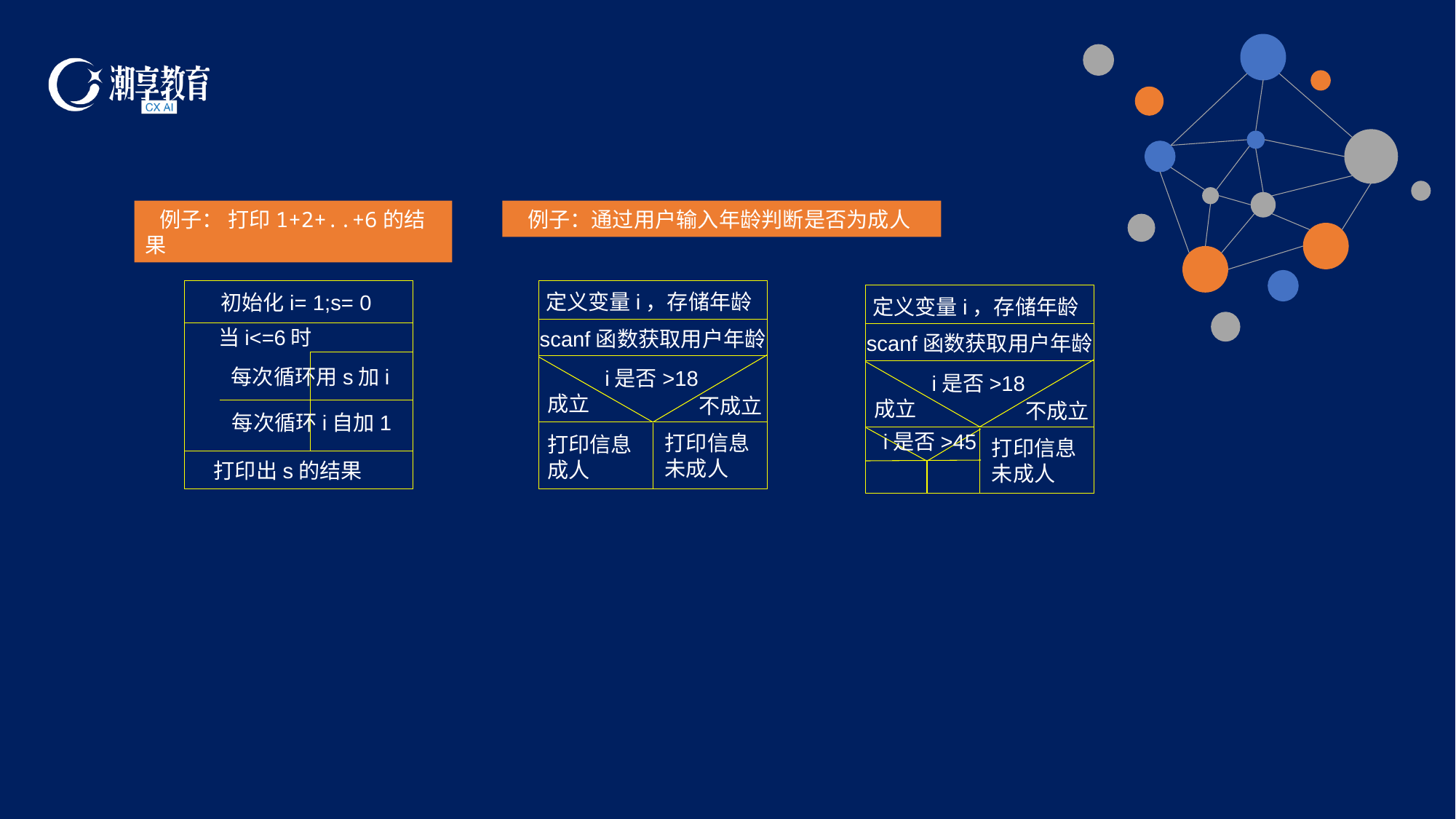

例子： 打印1+2+..+6的结果
  例子：通过用户输入年龄判断是否为成人

定义变量i，存储年龄
初始化i= 1;s= 0

定义变量i，存储年龄
当i<=6时
scanf函数获取用户年龄
scanf函数获取用户年龄
每次循环用s加i
i是否>18
i是否>18
成立
不成立
成立
不成立
每次循环i自加1
i是否>45
打印信息
未成人
打印信息
成人
打印信息
未成人
打印出s的结果